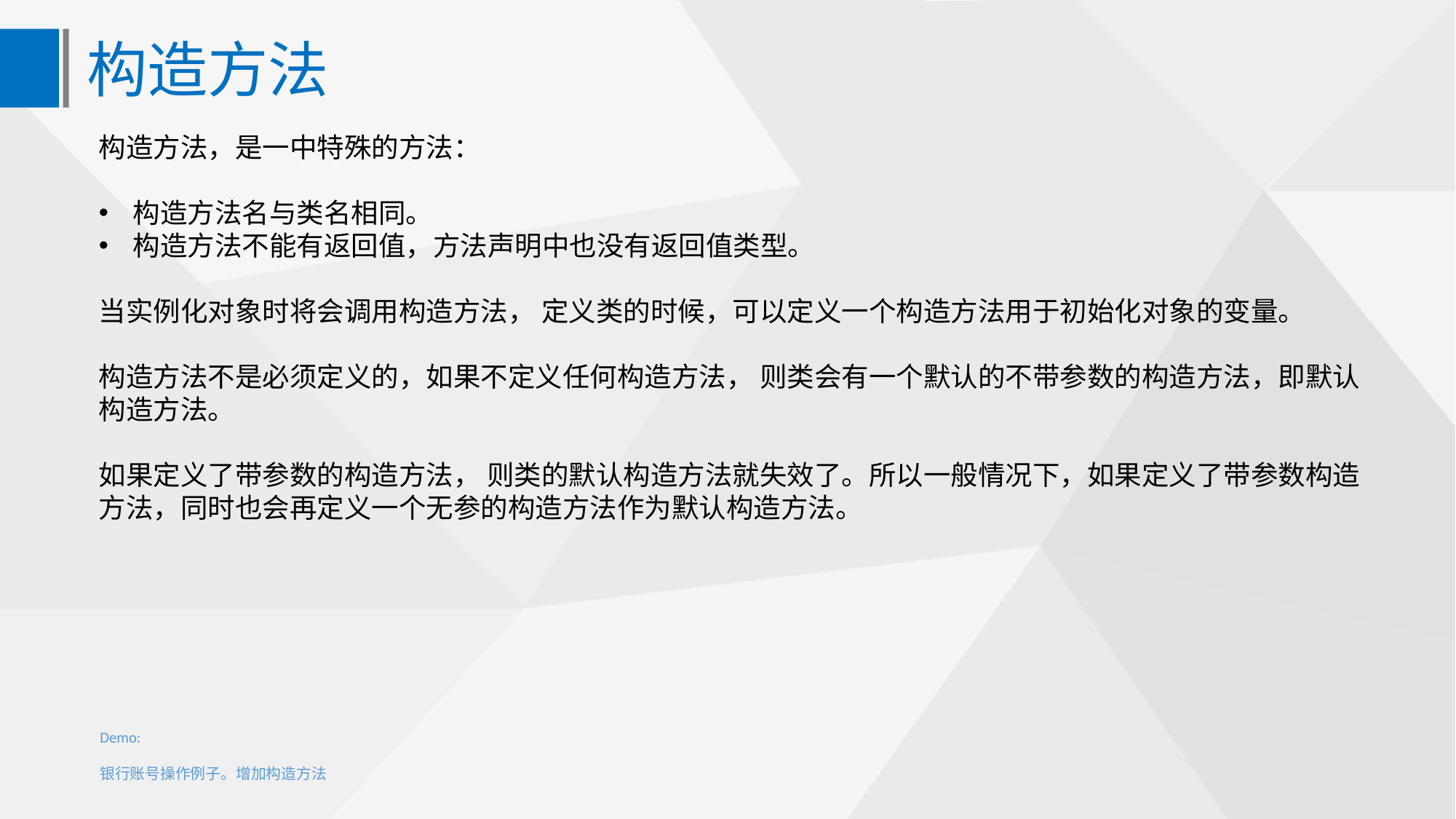

构造方法

构造方法，是一中特殊的方法：

构造方法名与类名相同。
构造方法不能有返回值，方法声明中也没有返回值类型。

当实例化对象时将会调用构造方法， 定义类的时候，可以定义一个构造方法用于初始化对象的变量。

构造方法不是必须定义的，如果不定义任何构造方法， 则类会有一个默认的不带参数的构造方法，即默认构造方法。

如果定义了带参数的构造方法， 则类的默认构造方法就失效了。所以一般情况下，如果定义了带参数构造方法，同时也会再定义一个无参的构造方法作为默认构造方法。
Demo:

银行账号操作例子。增加构造方法